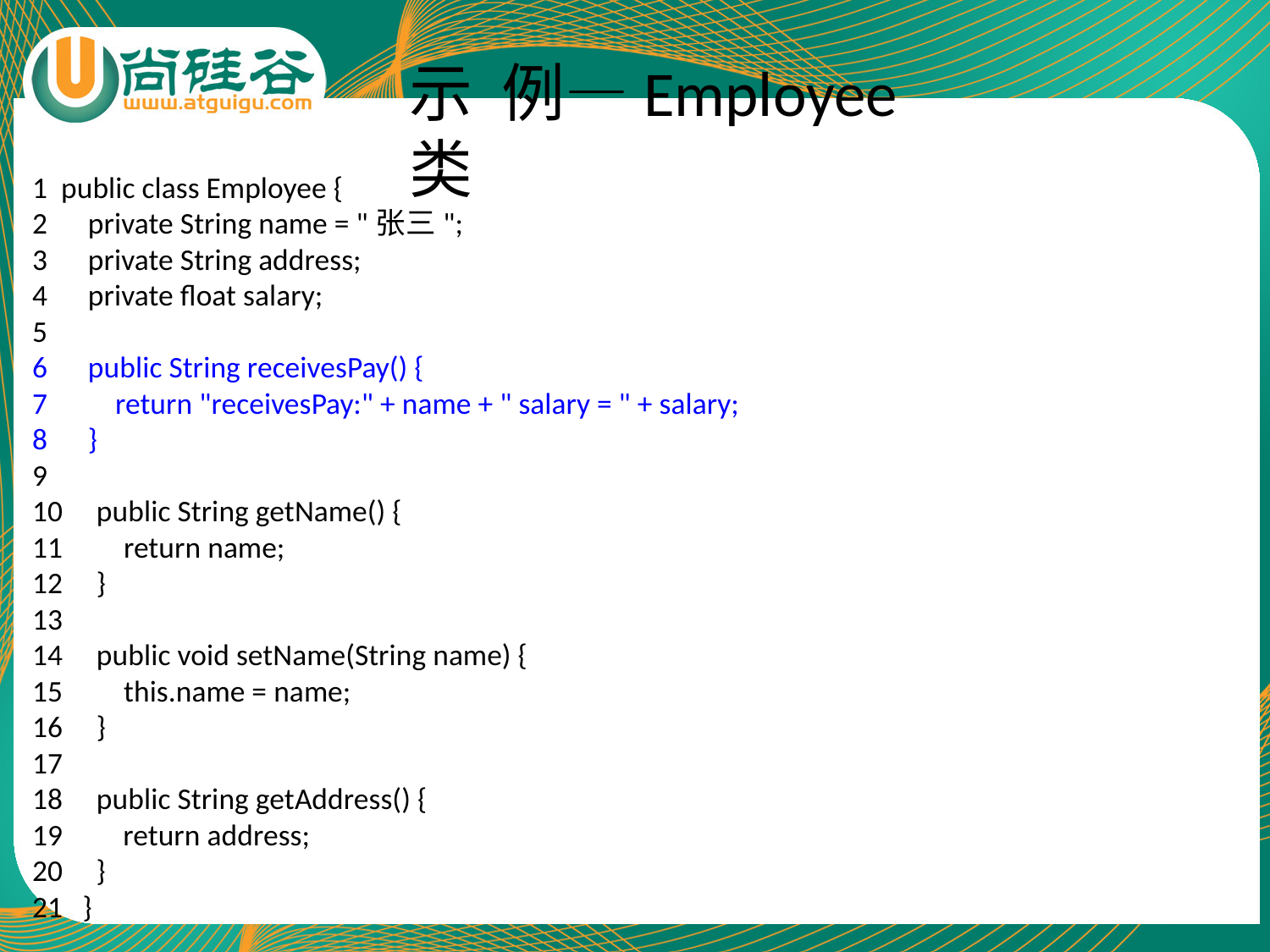

# 示  例—Employee类
1  public class Employee {
2      private String name = "张三";
3      private String address;
4      private float salary;
5
6      public String receivesPay() {
7          return "receivesPay:" + name + " salary = " + salary;
8      }
9
10     public String getName() {
11         return name;
12     }
13
14     public void setName(String name) {
15         this.name = name;
16     }
17
18     public String getAddress() {
      return address;
  }
21	}